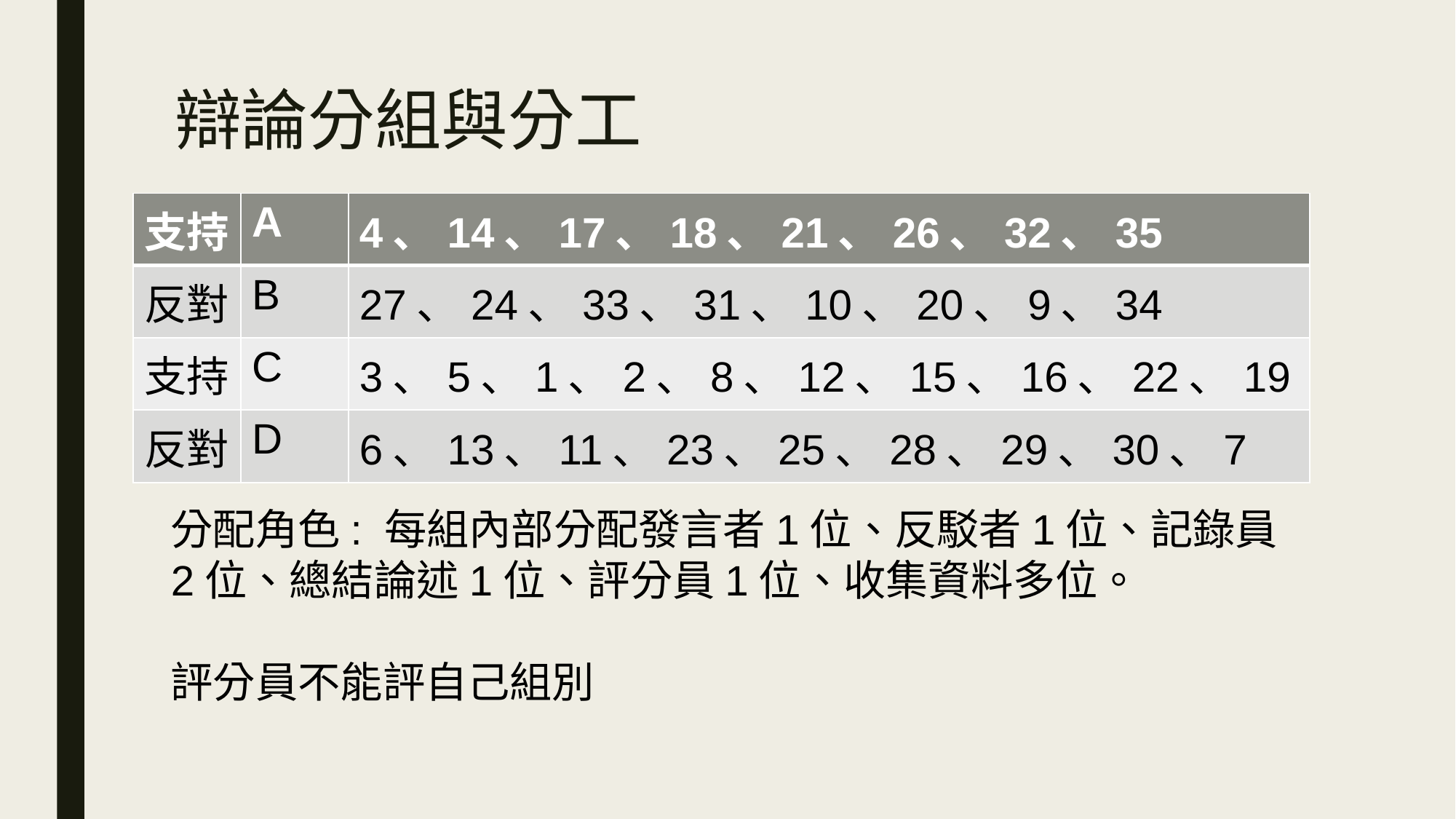

# 辯論分組與分工
| 支持 | A | 4、14、17、18、21、26、32、35 |
| --- | --- | --- |
| 反對 | B | 27、24、33、31、10、20、9、34 |
| 支持 | C | 3、5、1、2、8、12、15、16、22、19 |
| 反對 | D | 6、13、11、23、25、28、29、30、7 |
分配角色: 每組內部分配發言者1位、反駁者1位、記錄員2位、總結論述1位、評分員1位、收集資料多位。

評分員不能評自己組別